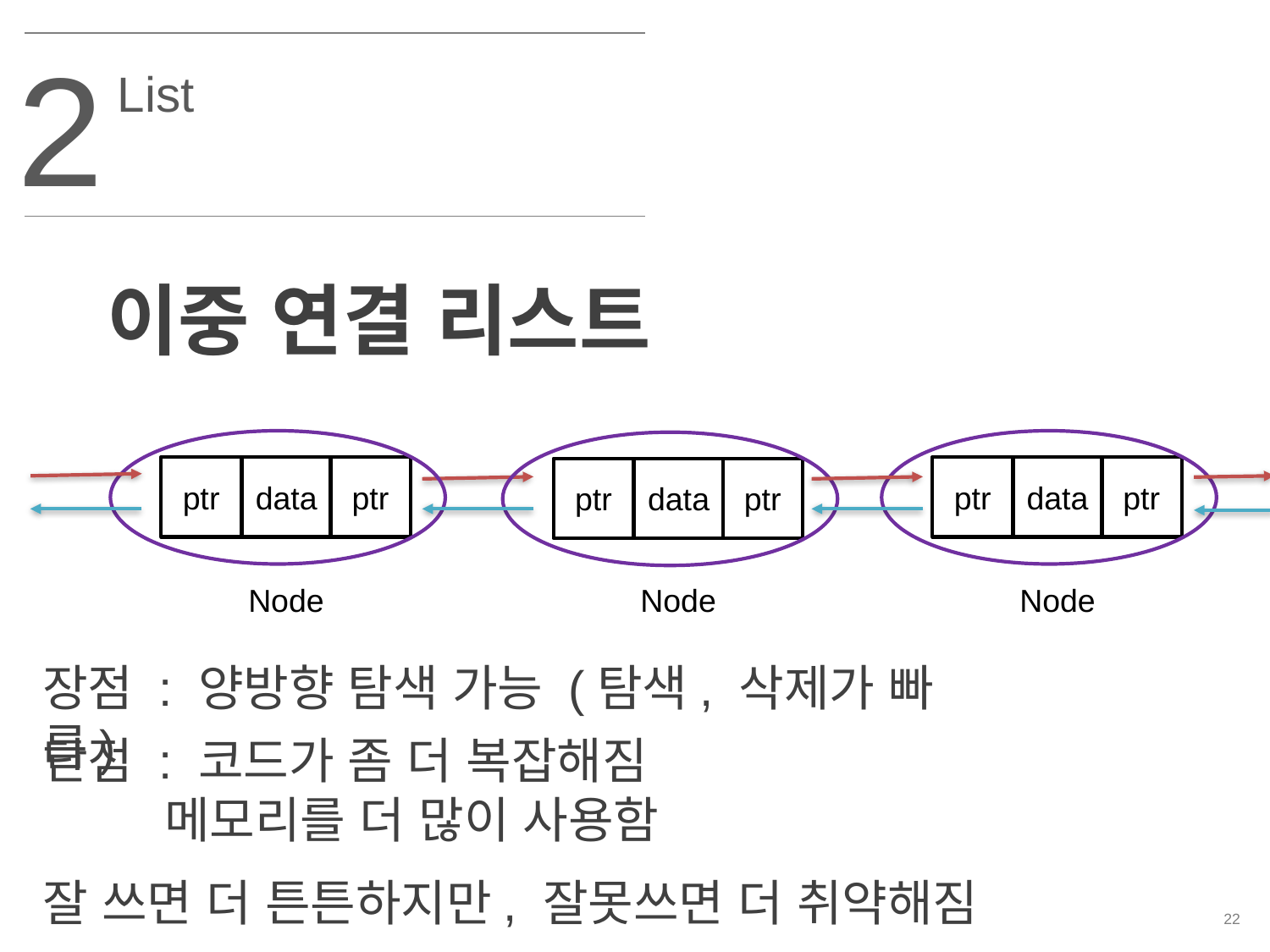

2
List
이중 연결 리스트

ptr
data
ptr
ptr
data
ptr
ptr
data
ptr
Node
Node
Node
장점 : 양방향 탐색 가능 (탐색, 삭제가 빠름)
단점 : 코드가 좀 더 복잡해짐
        메모리를 더 많이 사용함
잘 쓰면 더 튼튼하지만, 잘못쓰면 더 취약해짐